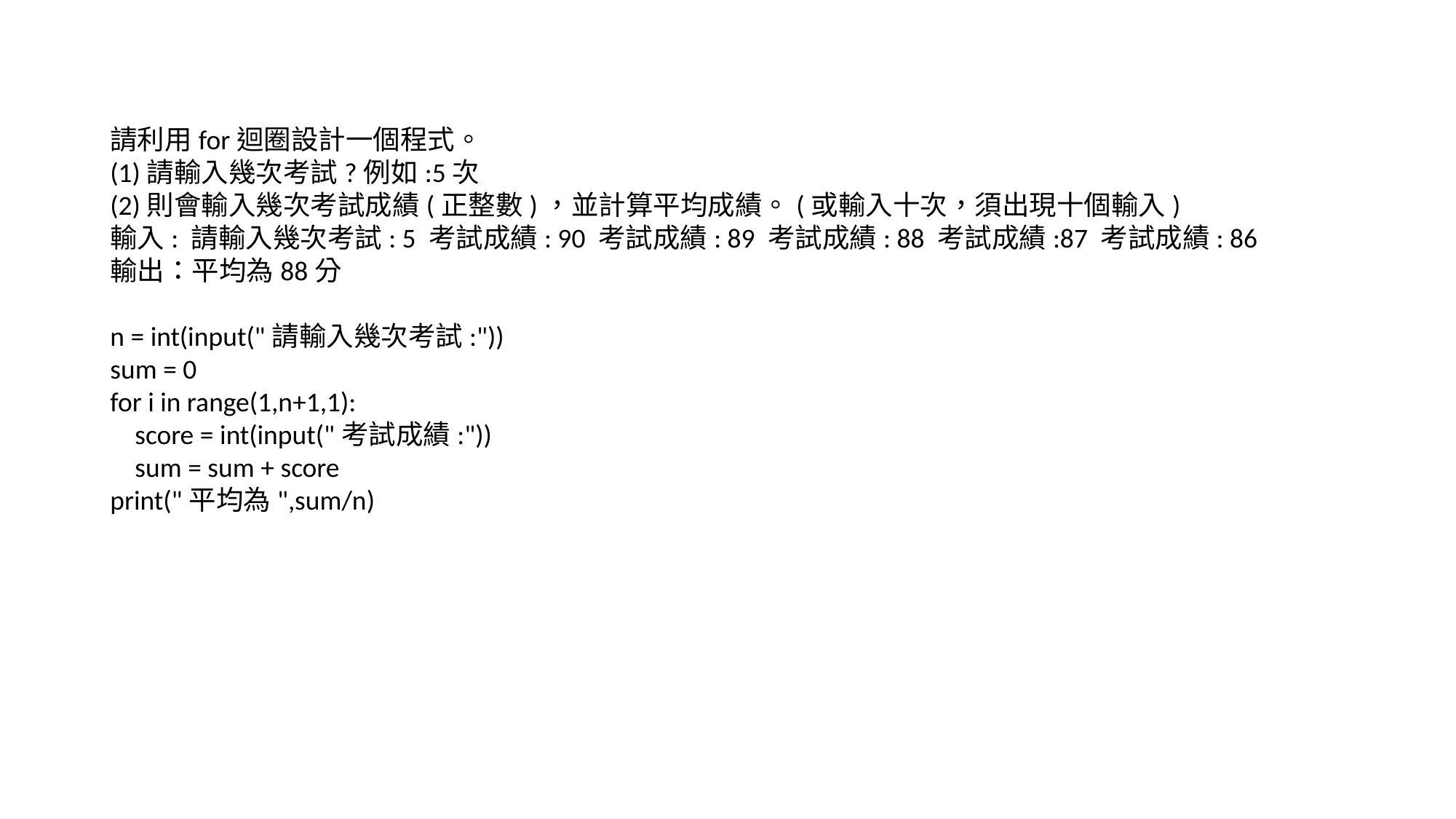

請利用for迴圈設計一個程式。
(1)請輸入幾次考試?例如:5次
(2)則會輸入幾次考試成績(正整數)，並計算平均成績。(或輸入十次，須出現十個輸入)
輸入: 請輸入幾次考試: 5 考試成績: 90 考試成績: 89 考試成績: 88 考試成績:87 考試成績: 86
輸出：平均為88分

n = int(input("請輸入幾次考試:"))
sum = 0
for i in range(1,n+1,1):
    score = int(input("考試成績:"))
    sum = sum + score
print("平均為",sum/n)